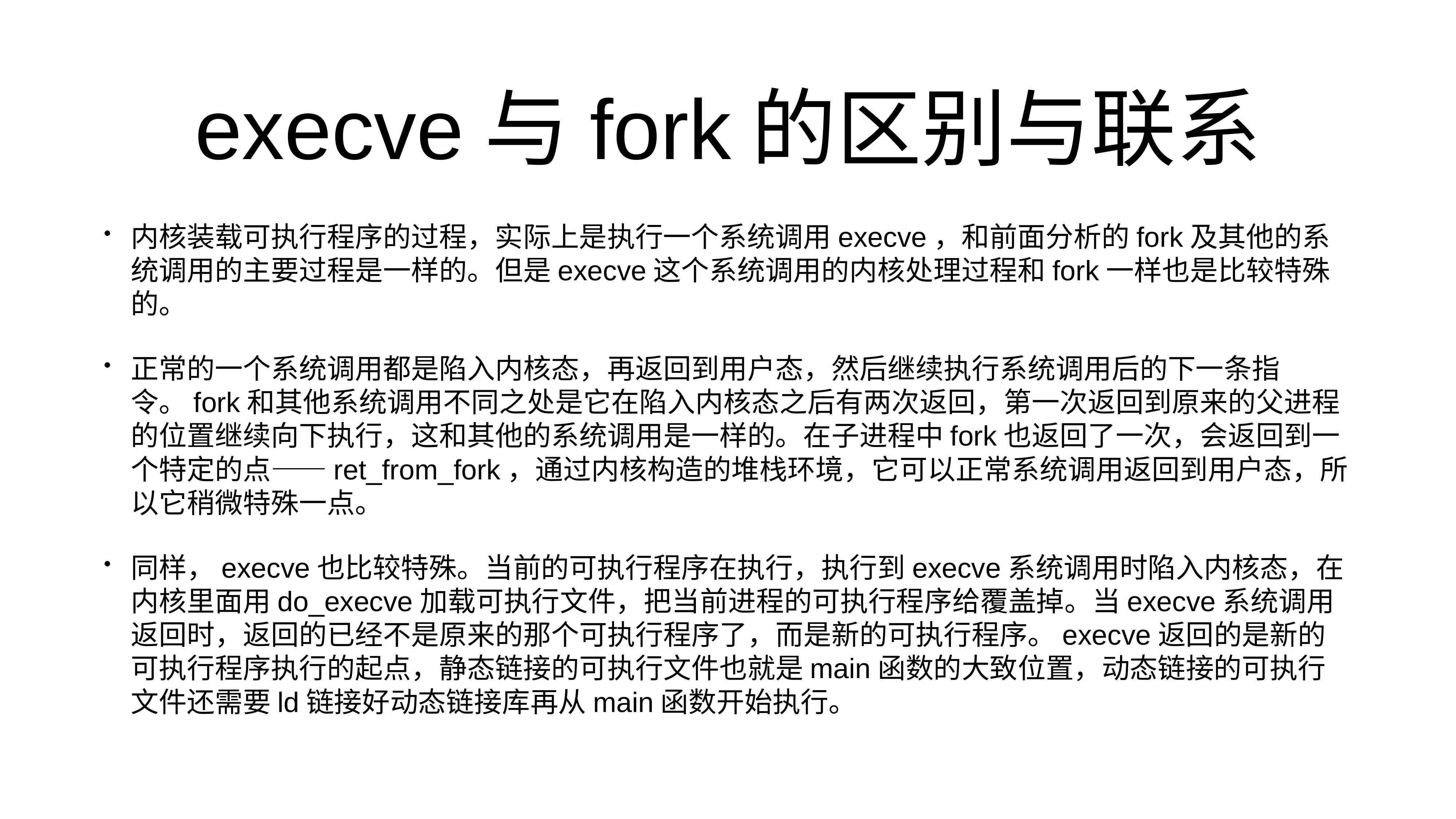

# execve与fork的区别与联系
内核装载可执行程序的过程，实际上是执行一个系统调用execve，和前面分析的fork及其他的系统调用的主要过程是一样的。但是execve这个系统调用的内核处理过程和fork一样也是比较特殊的。
正常的一个系统调用都是陷入内核态，再返回到用户态，然后继续执行系统调用后的下一条指令。fork和其他系统调用不同之处是它在陷入内核态之后有两次返回，第一次返回到原来的父进程的位置继续向下执行，这和其他的系统调用是一样的。在子进程中fork也返回了一次，会返回到一个特定的点——ret_from_fork，通过内核构造的堆栈环境，它可以正常系统调用返回到用户态，所以它稍微特殊一点。
同样，execve也比较特殊。当前的可执行程序在执行，执行到execve系统调用时陷入内核态，在内核里面用do_execve加载可执行文件，把当前进程的可执行程序给覆盖掉。当execve系统调用返回时，返回的已经不是原来的那个可执行程序了，而是新的可执行程序。execve返回的是新的可执行程序执行的起点，静态链接的可执行文件也就是main函数的大致位置，动态链接的可执行文件还需要ld链接好动态链接库再从main函数开始执行。